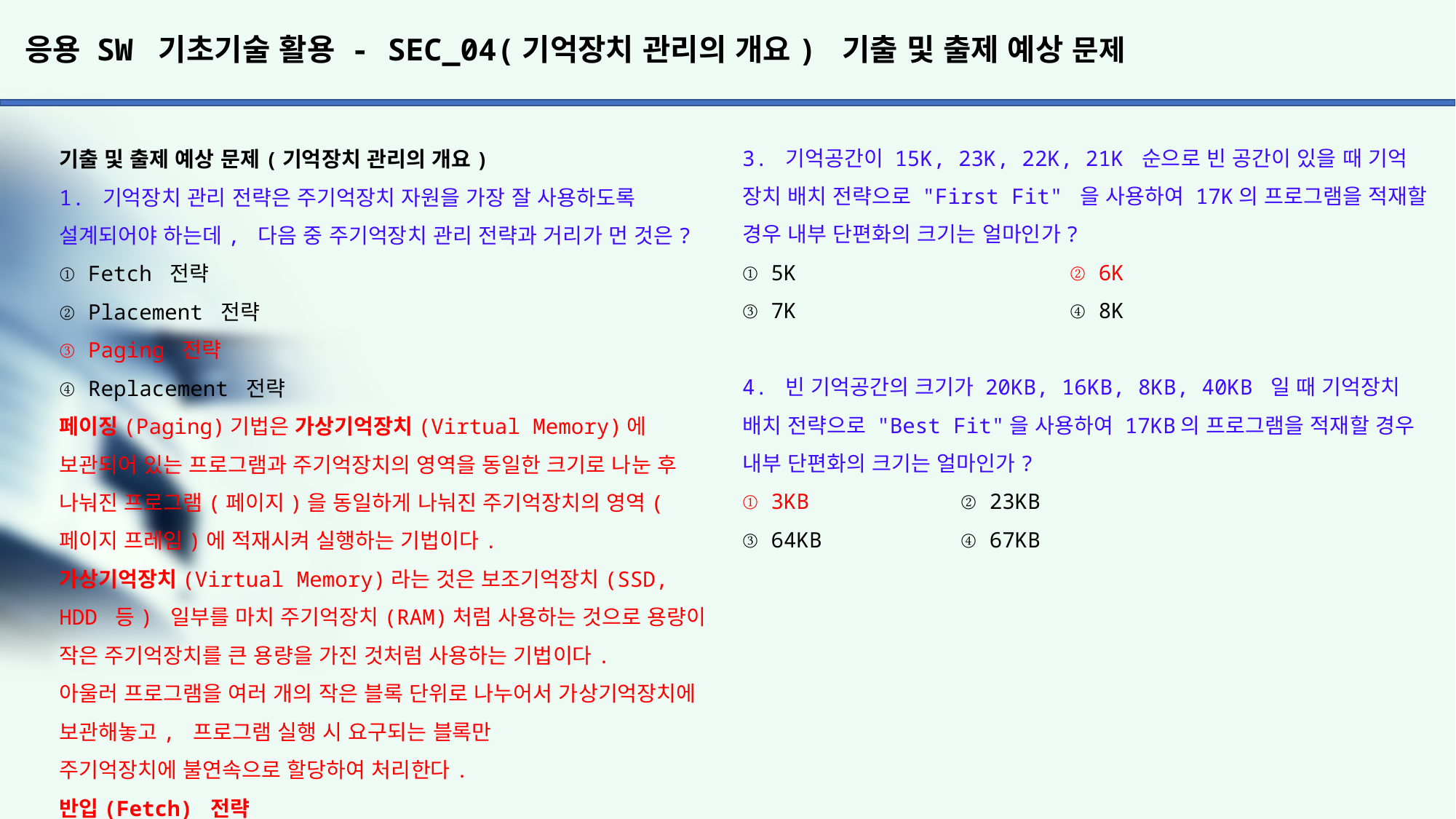

# 응용 SW 기초기술 활용 - SEC_04(기억장치 관리의 개요) 기출 및 출제 예상 문제
3. 기억공간이 15K, 23K, 22K, 21K 순으로 빈 공간이 있을 때 기억
장치 배치 전략으로 "First Fit" 을 사용하여 17K의 프로그램을 적재할
경우 내부 단편화의 크기는 얼마인가?
① 5K			② 6K
③ 7K			④ 8K

4. 빈 기억공간의 크기가 20KB, 16KB, 8KB, 40KB 일 때 기억장치
배치 전략으로 "Best Fit"을 사용하여 17KB의 프로그램을 적재할 경우 내부 단편화의 크기는 얼마인가?
① 3KB		② 23KB
③ 64KB		④ 67KB
기출 및 출제 예상 문제(기억장치 관리의 개요)
1. 기억장치 관리 전략은 주기억장치 자원을 가장 잘 사용하도록 설계되어야 하는데, 다음 중 주기억장치 관리 전략과 거리가 먼 것은?
① Fetch 전략
② Placement 전략
③ Paging 전략
④ Replacement 전략
페이징(Paging)기법은 가상기억장치(Virtual Memory)에 보관되어 있는 프로그램과 주기억장치의 영역을 동일한 크기로 나눈 후 나눠진 프로그램(페이지)을 동일하게 나눠진 주기억장치의 영역(페이지 프레임)에 적재시켜 실행하는 기법이다.
가상기억장치(Virtual Memory)라는 것은 보조기억장치(SSD, HDD 등) 일부를 마치 주기억장치(RAM)처럼 사용하는 것으로 용량이 작은 주기억장치를 큰 용량을 가진 것처럼 사용하는 기법이다.
아울러 프로그램을 여러 개의 작은 블록 단위로 나누어서 가상기억장치에 보관해놓고, 프로그램 실행 시 요구되는 블록만
주기억장치에 불연속으로 할당하여 처리한다.
반입(Fetch) 전략
반입 전략은 보조기억장치에 보관중인 프로그램이나 데이터를 언제 주기억장치로 적재를 할 것인지를 결정하는 전략이다.
● 요구 반입(Demand Fetch) : 실행중인 프로그램이 특정 프로그램이나 데이터 등의 참조를 요구할 때 적재하는 방법이다.
● 예상 반입(Anticipatory Fetch) : 실행중인 프로그램에 의해 참조될 프로그램이나 데이터를 미리 예상해서 적재하는 방법이다.
배치 전략(Placement)
배치 전략은 새로 반입되는 프로그램이나 데이터를 주기억장치의 어디에 위치를 시킬 것인지를 결정하는 전략이다.
● 최초 적합(First Fit) : 프로그램이나 데이터가 들어갈 수 있는 크기의 빈 영역 중에서 첫 번째 분할 영역에 배치시키는 방법이다.
● 최적 적합(Best Fit) : 프로그램이나 데이터가 들어갈 수 있는 크기의 빈 영역 중에서 단편화를 가장 적게 남기는 분할 영역에 배치시키는 방법이다.
● 최악 적업(Worst Fit) : 프로그램이나 데이터가 들어갈 수 있는 크기의 빈 영역 중에서 단편화를 가장 많이 남기는 분할 영역에 배치시키는 방법이다.
교체(Replacement) 전략
교체 전략은 주기억장치의 모든 영역이 이미 사용중인 상태에서
새로운 프로그램이나 데이터를 주기억장치에 배치하려고 할 때,
이미 사용되고 있는 영역 중에서 어느 영역을 교체하여 사용할 것
인지를 결정하는 전략이다.
● 교체 전략에는 FIFO, OPT, LRU, LFU, NUR, PFF, SCR 등이 있다.
2. 기억장치의 관리 전략 중 반입(Fetch) 전략의 설명으로 맞는 것은?
① 프로그램/데이터를 주기억장치로 가져오는 시기를 결정하는 전략(반입 전략)
② 프로그램/데이터의 주기억장치 내의 위치를 정하는 전략(배치 전략)
③ 주기억장치 내의 빈 공간 확보를 위해 제거할 프로그램/데이터 를 선택하는 전략(교체 전략)
④ 프로그램/데이터의 위치를 이동시키는 전략(배치 전략)
프로그램/데이터를 주기억장치 어디에 위치시킬 것인가 라고 하면 배치전략이고, 주기억장치 내의 빈 공간 확보를 위해 제거 라고 하면 교체전략이다.